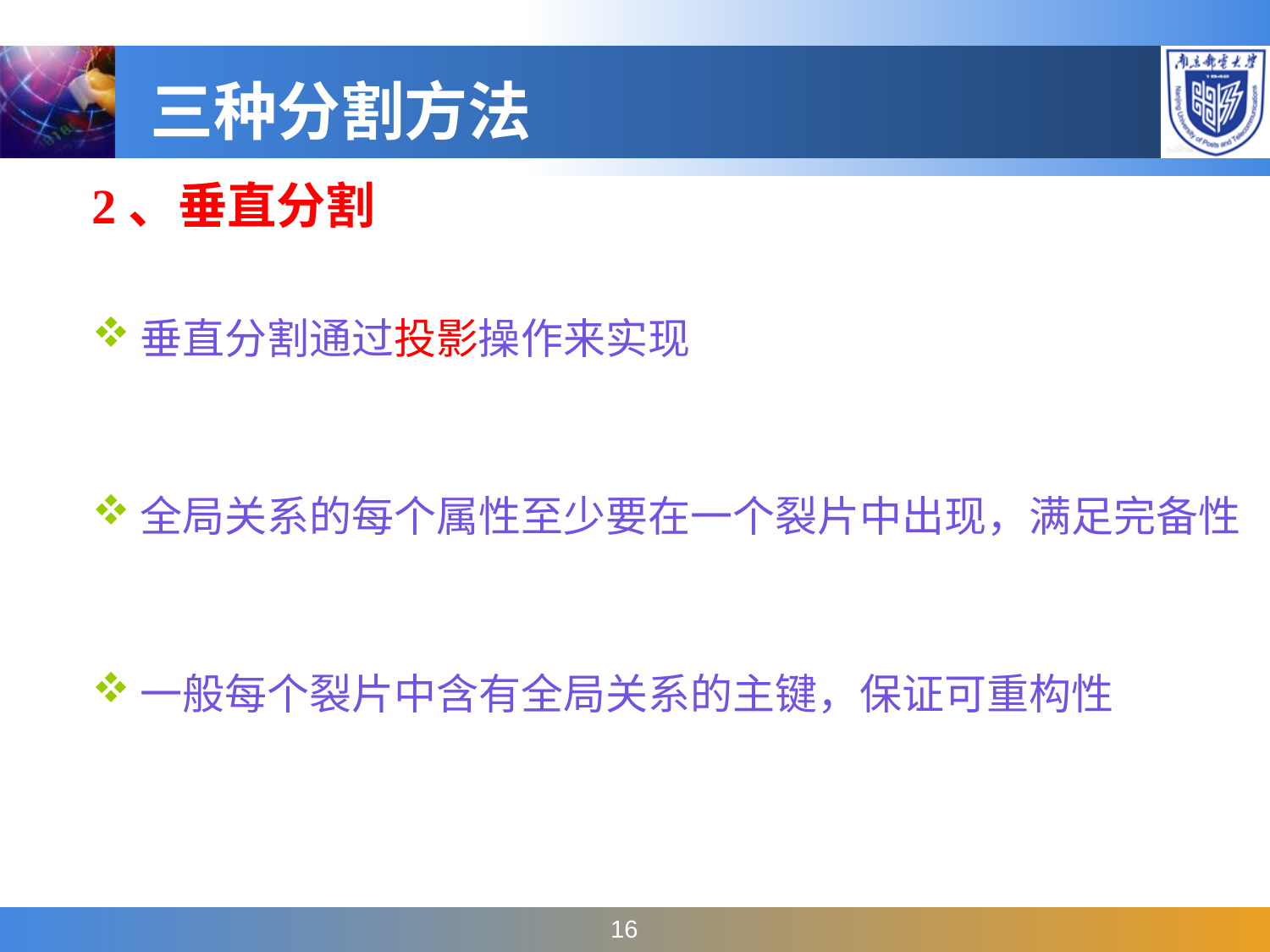

# 三种分割方法
2、垂直分割

垂直分割通过投影操作来实现

全局关系的每个属性至少要在一个裂片中出现，满足完备性

一般每个裂片中含有全局关系的主键，保证可重构性

16